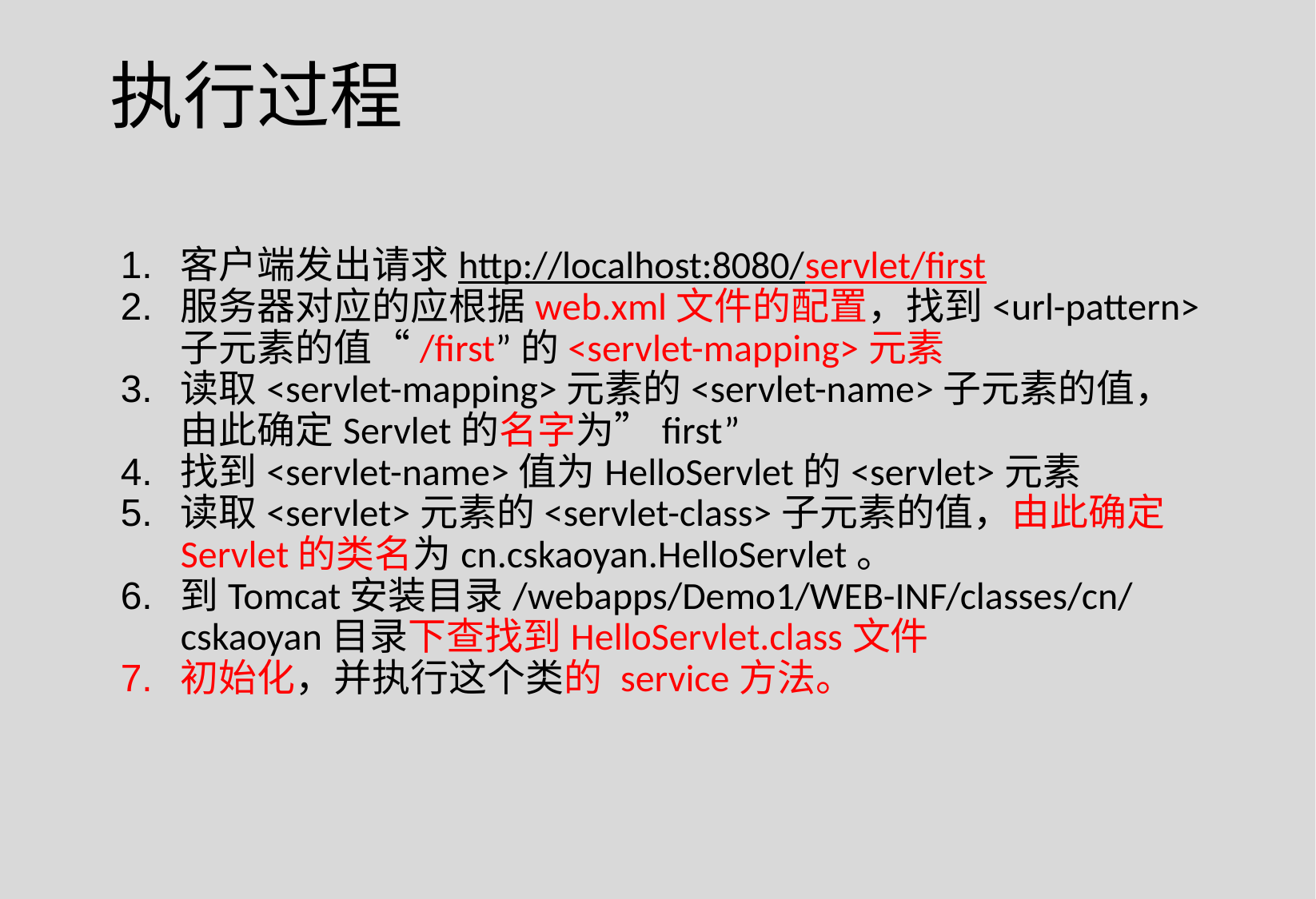

执行过程
客户端发出请求http://localhost:8080/servlet/first
服务器对应的应根据web.xml文件的配置，找到<url-pattern>子元素的值“/first”的<servlet-mapping>元素
读取<servlet-mapping>元素的<servlet-name>子元素的值，由此确定Servlet的名字为”first”
找到<servlet-name>值为HelloServlet的<servlet>元素
读取<servlet>元素的<servlet-class>子元素的值，由此确定Servlet的类名为cn.cskaoyan.HelloServlet。
到Tomcat安装目录/webapps/Demo1/WEB-INF/classes/cn/cskaoyan目录下查找到HelloServlet.class文件
初始化，并执行这个类的 service方法。